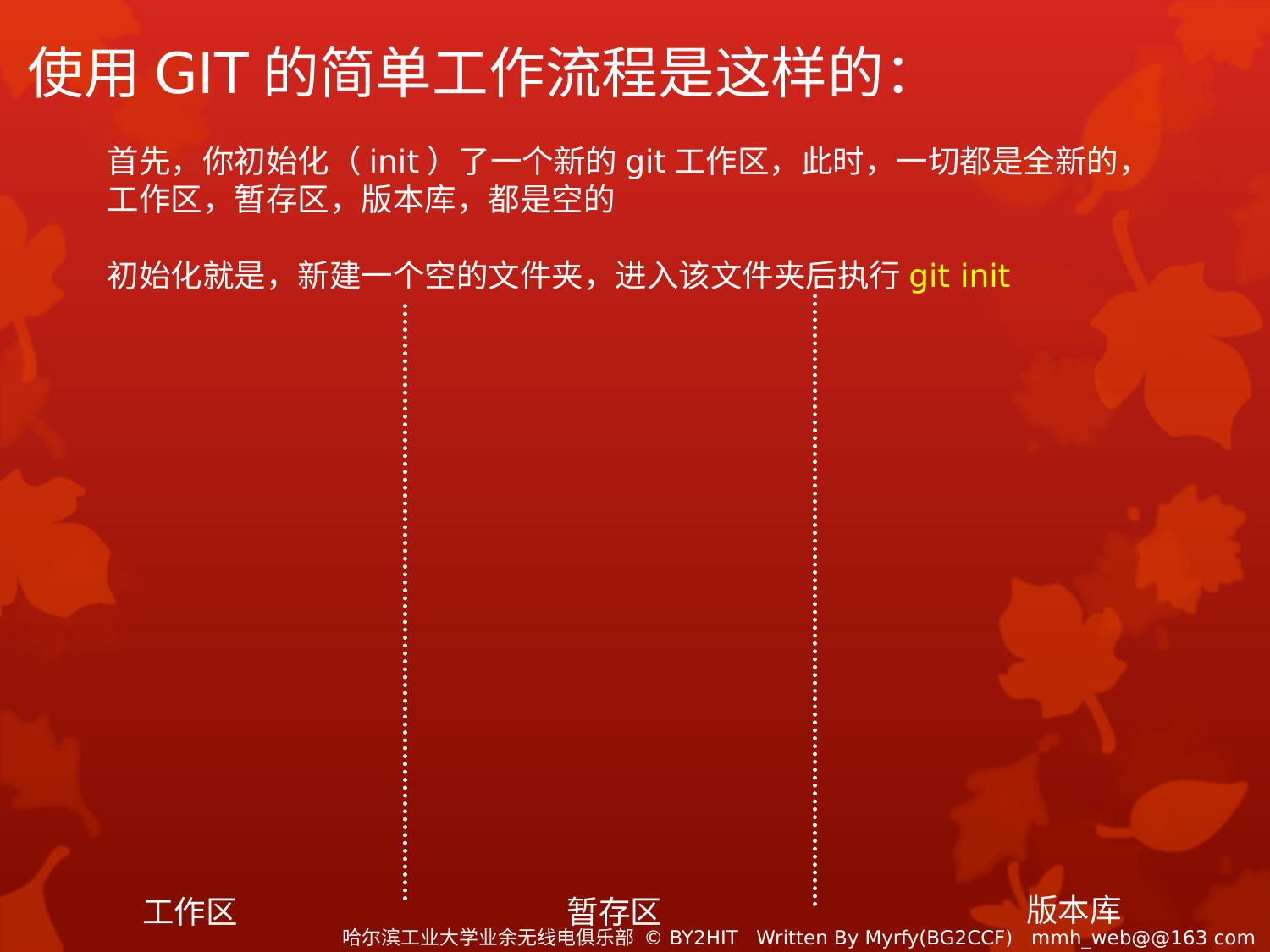

# 使用GIT的简单工作流程是这样的：
首先，你初始化（init）了一个新的git工作区，此时，一切都是全新的，工作区，暂存区，版本库，都是空的

初始化就是，新建一个空的文件夹，进入该文件夹后执行git init
版本库
工作区
暂存区